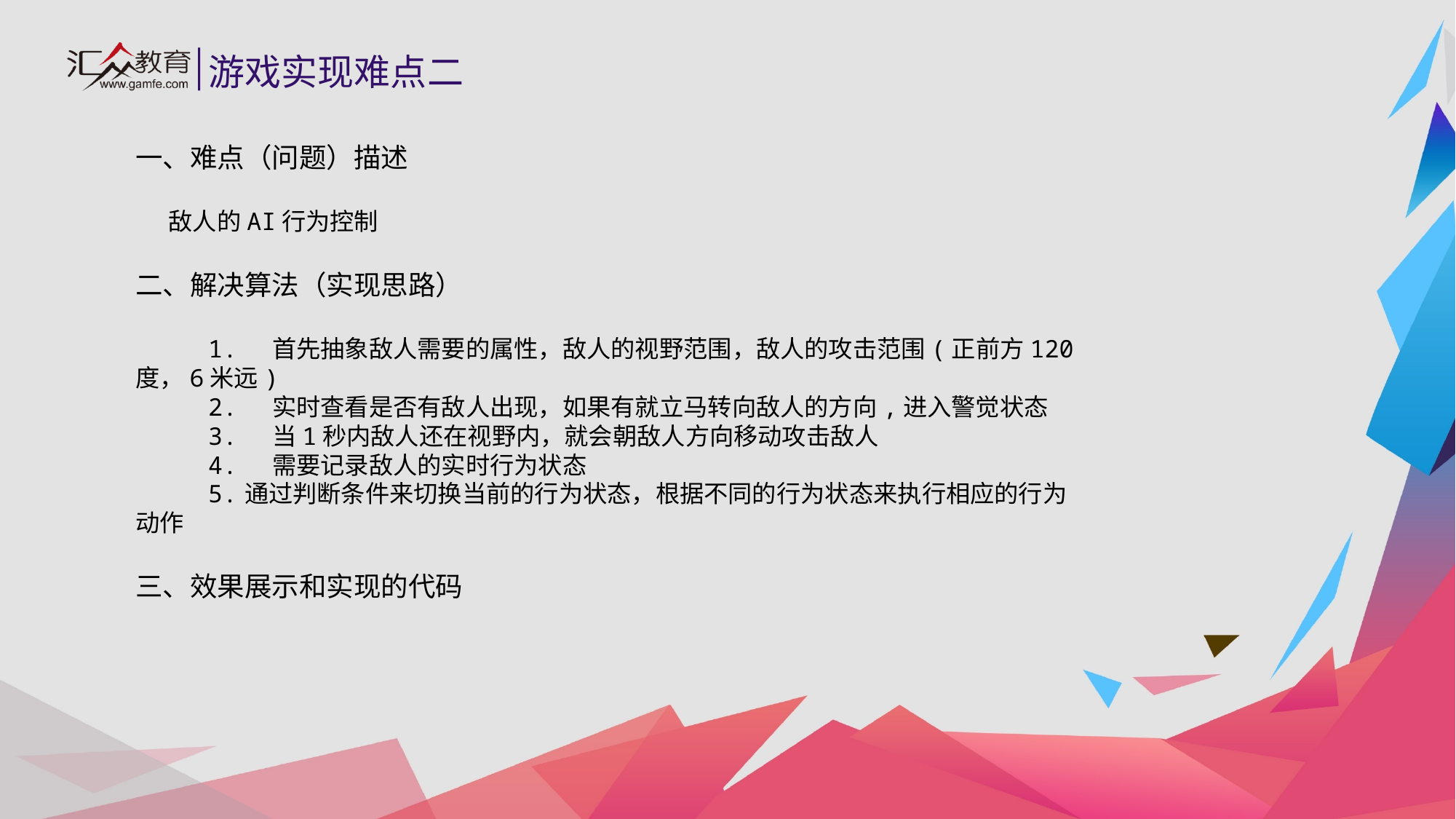

游戏实现难点二

一、难点（问题）描述

     敌人的AI行为控制

二、解决算法（实现思路）

     1.  首先抽象敌人需要的属性，敌人的视野范围，敌人的攻击范围(正前方120度，6米远)
     2.  实时查看是否有敌人出现，如果有就立马转向敌人的方向,进入警觉状态
     3.  当1秒内敌人还在视野内，就会朝敌人方向移动攻击敌人
     4.  需要记录敌人的实时行为状态
     5.	通过判断条件来切换当前的行为状态，根据不同的行为状态来执行相应的行为动作

三、效果展示和实现的代码